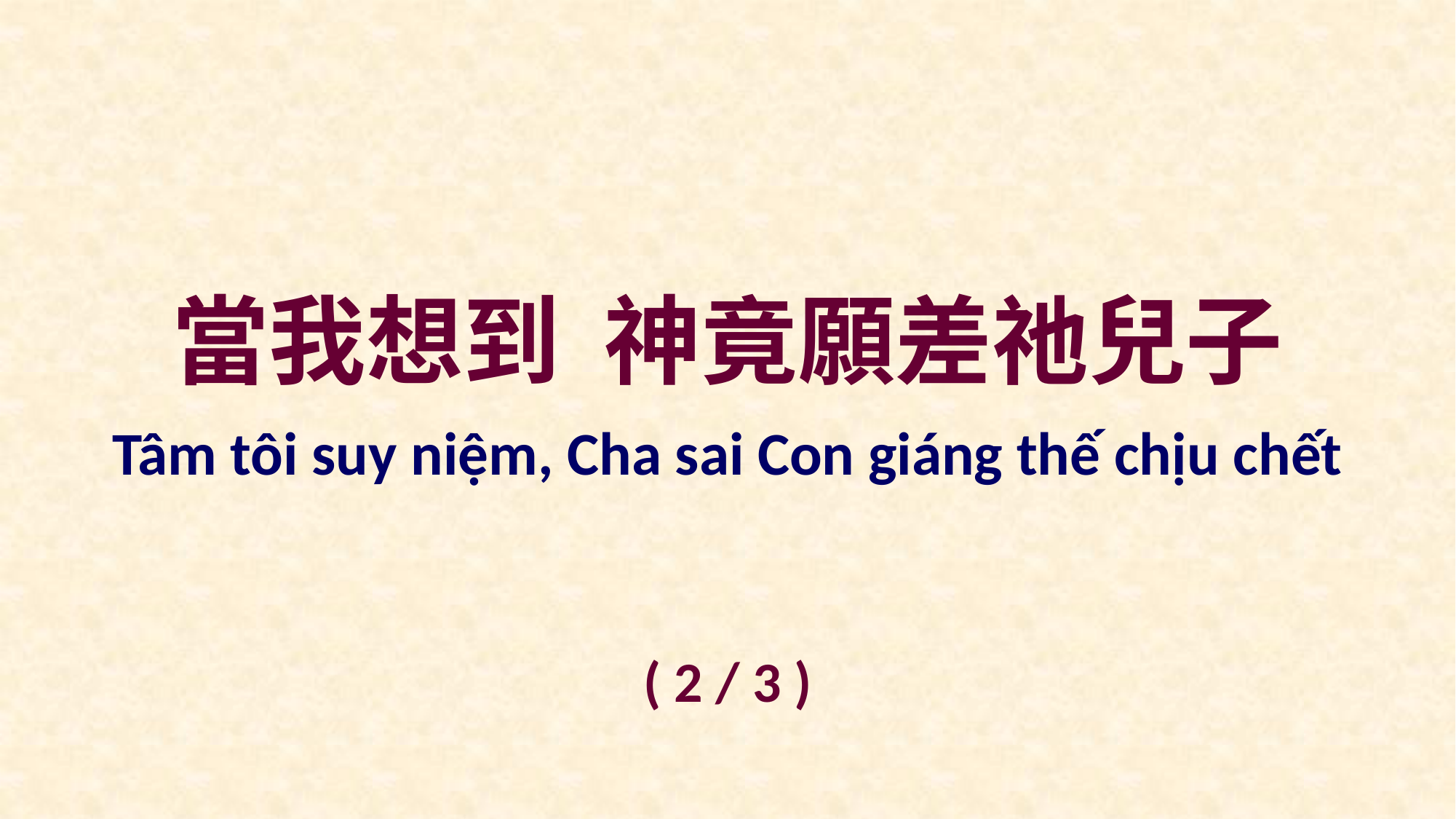

當我想到  神竟願差祂兒子
Tâm tôi suy niệm, Cha sai Con giáng thế chịu chết
( 2 / 3 )